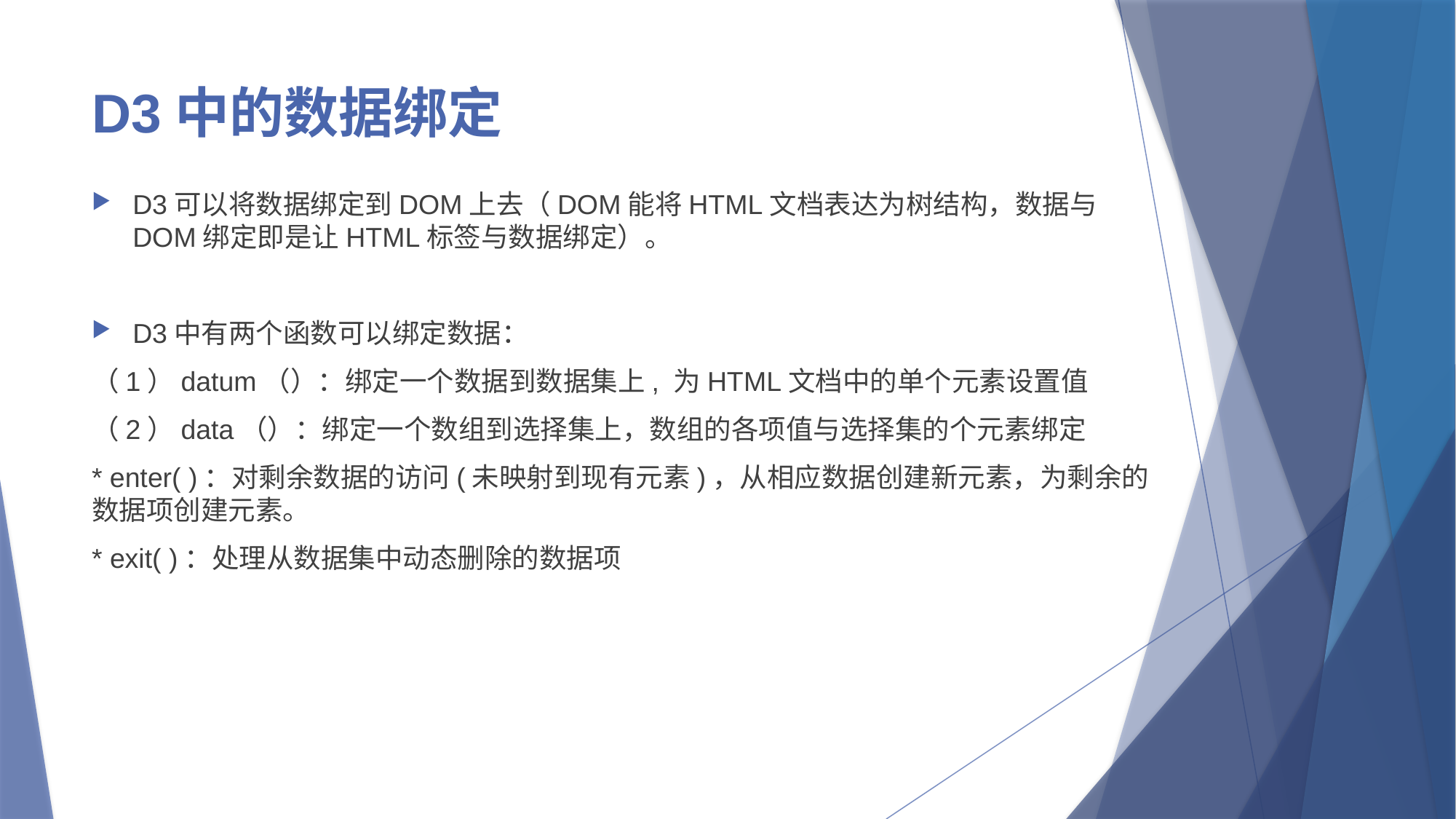

# D3中的数据绑定
D3可以将数据绑定到DOM上去（DOM能将HTML文档表达为树结构，数据与DOM绑定即是让HTML标签与数据绑定）。

D3中有两个函数可以绑定数据：
（1）datum（）：绑定一个数据到数据集上, 为HTML文档中的单个元素设置值
（2）data（）：绑定一个数组到选择集上，数组的各项值与选择集的个元素绑定
* enter( )：对剩余数据的访问(未映射到现有元素)，从相应数据创建新元素，为剩余的数据项创建元素。
* exit( )：处理从数据集中动态删除的数据项